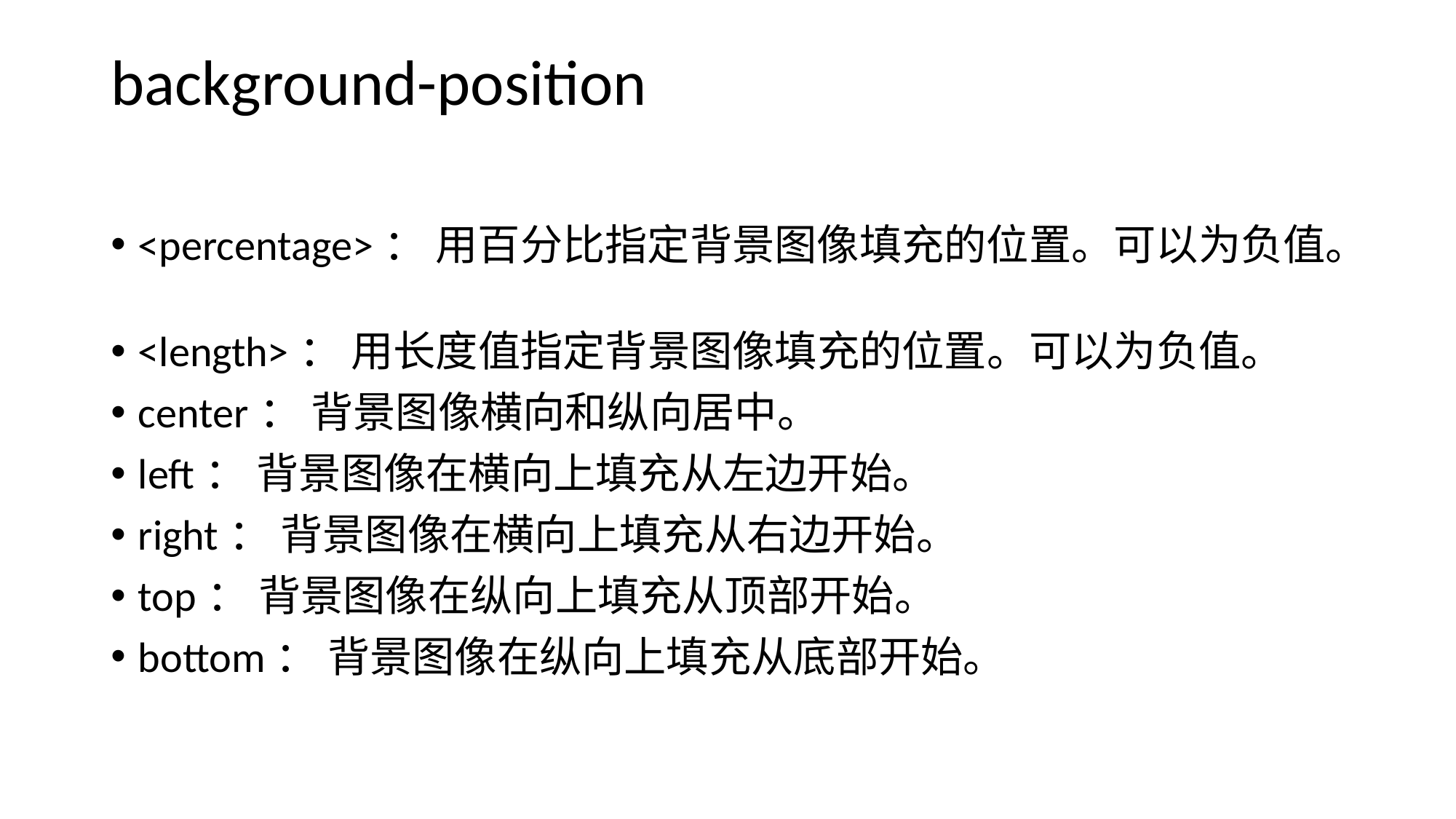

# background-position
<percentage>： 用百分比指定背景图像填充的位置。可以为负值。
<length>： 用长度值指定背景图像填充的位置。可以为负值。
center： 背景图像横向和纵向居中。
left： 背景图像在横向上填充从左边开始。
right： 背景图像在横向上填充从右边开始。
top： 背景图像在纵向上填充从顶部开始。
bottom： 背景图像在纵向上填充从底部开始。